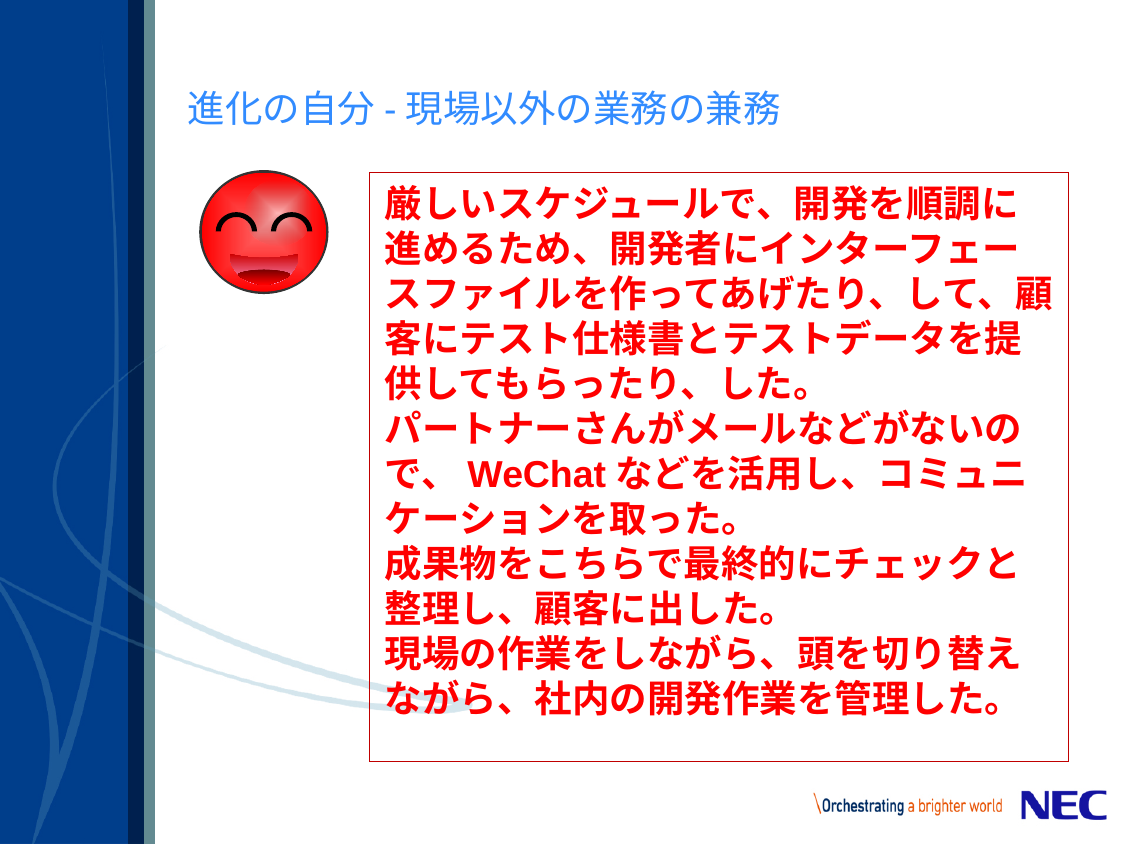

# 進化の自分-現場以外の業務の兼務

厳しいスケジュールで、開発を順調に進めるため、開発者にインターフェースファイルを作ってあげたり、して、顧客にテスト仕様書とテストデータを提供してもらったり、した。
パートナーさんがメールなどがないので、WeChatなどを活用し、コミュニケーションを取った。
成果物をこちらで最終的にチェックと整理し、顧客に出した。
現場の作業をしながら、頭を切り替えながら、社内の開発作業を管理した。